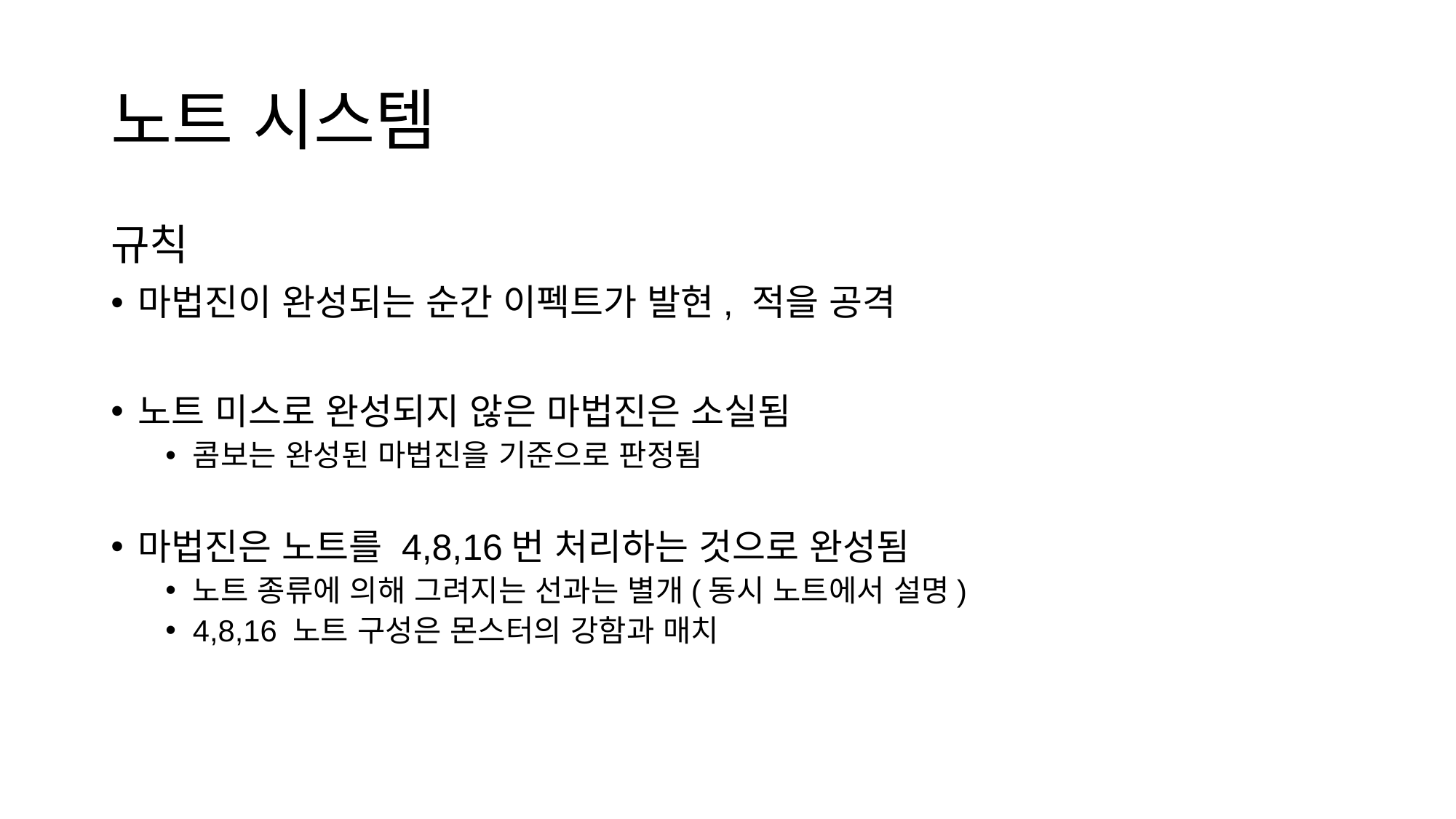

# 노트 시스템
규칙
마법진이 완성되는 순간 이펙트가 발현, 적을 공격

노트 미스로 완성되지 않은 마법진은 소실됨
콤보는 완성된 마법진을 기준으로 판정됨

마법진은 노트를 4,8,16번 처리하는 것으로 완성됨
노트 종류에 의해 그려지는 선과는 별개(동시 노트에서 설명)
4,8,16 노트 구성은 몬스터의 강함과 매치